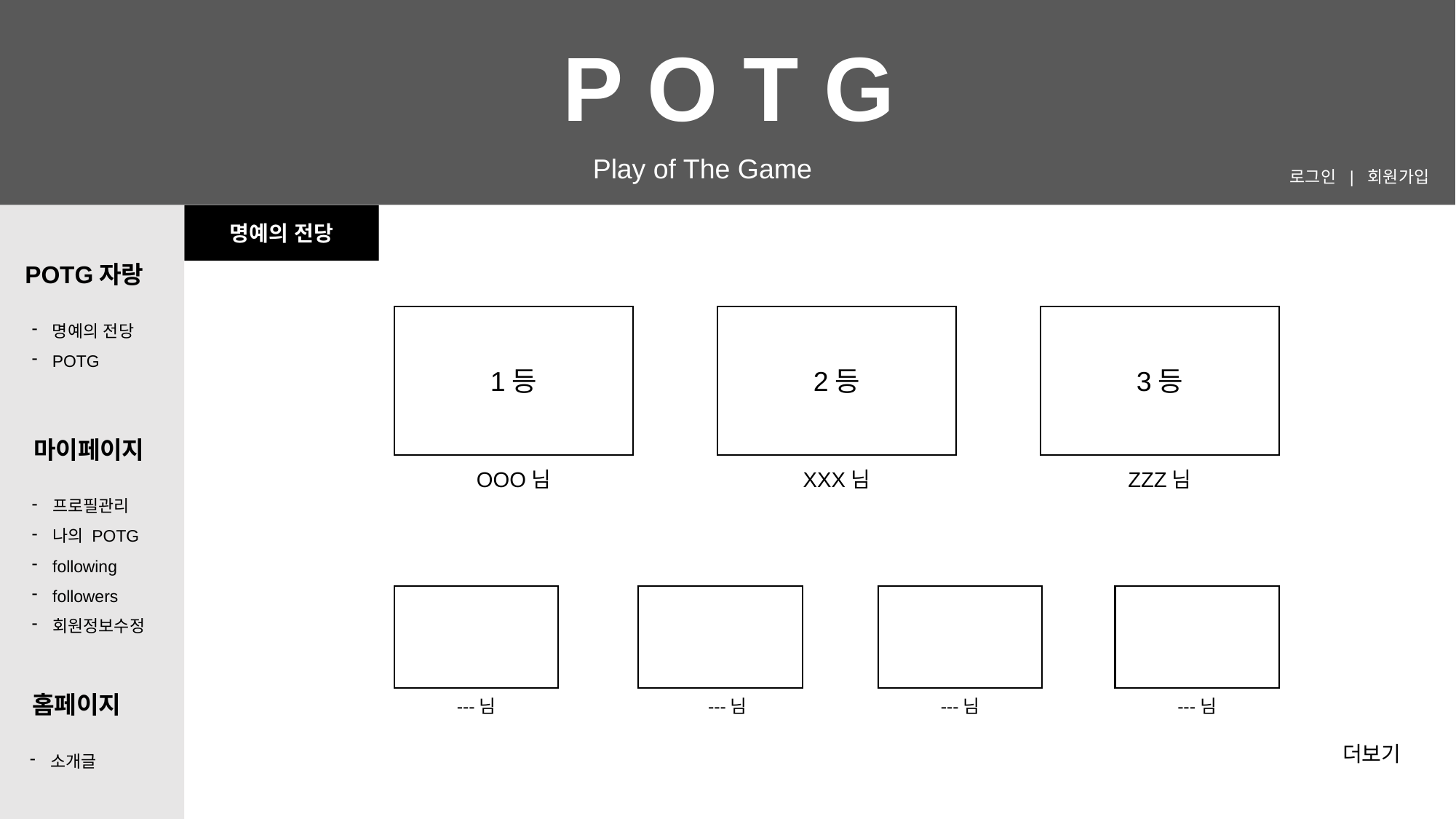

P O T G
Play of The Game
로그인  |  회원가입

명예의 전당
POTG자랑
명예의 전당
POTG
1등
2등
3등
마이페이지
OOO님
XXX님
ZZZ님
프로필관리
나의 POTG
following
followers
회원정보수정

홈페이지
---님
---님
---님
---님
더보기
소개글